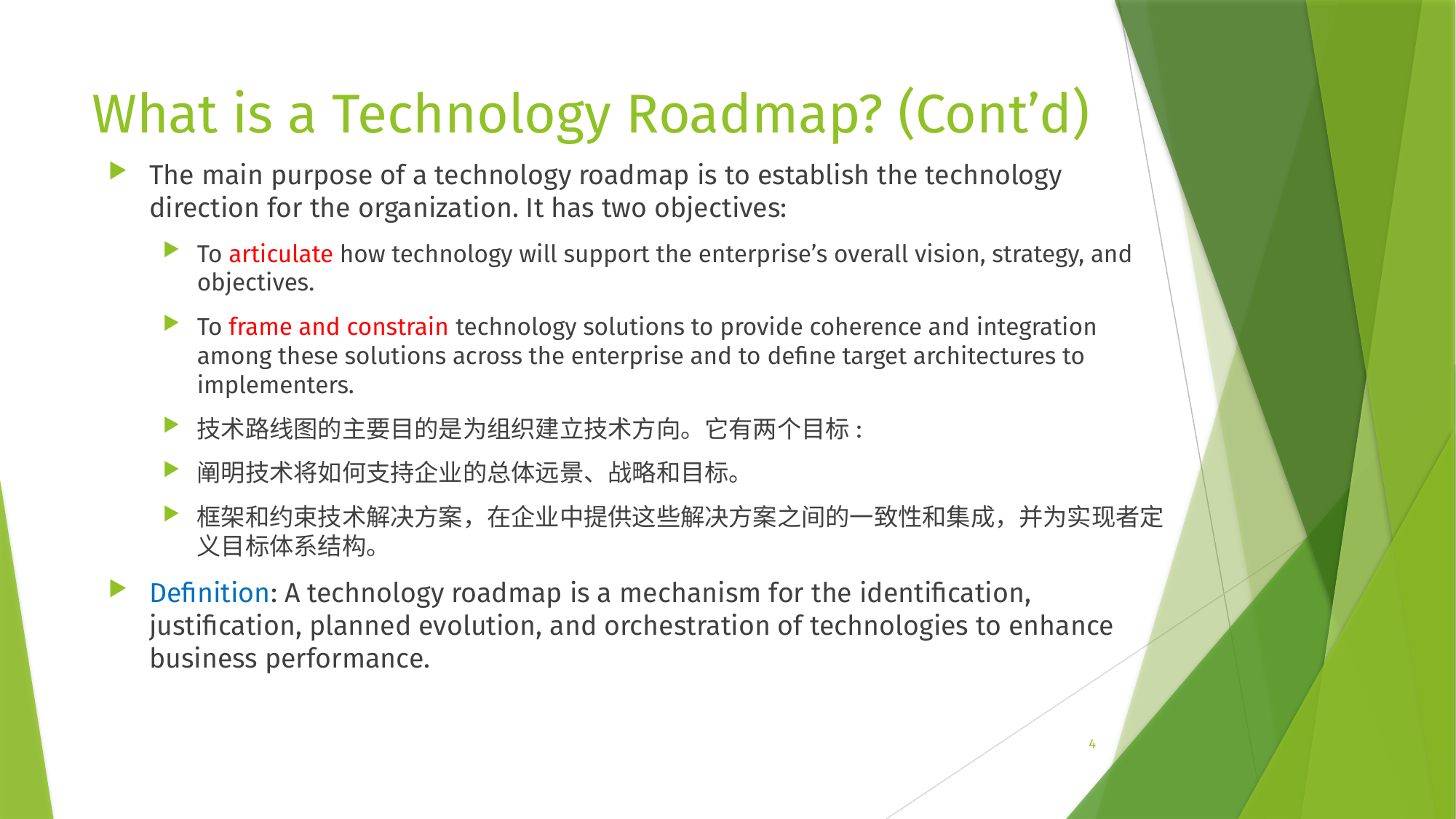

# What is a Technology Roadmap? (Cont’d)
The main purpose of a technology roadmap is to establish the technology direction for the organization. It has two objectives:
To articulate how technology will support the enterprise’s overall vision, strategy, and objectives.
To frame and constrain technology solutions to provide coherence and integration among these solutions across the enterprise and to define target architectures to implementers.
技术路线图的主要目的是为组织建立技术方向。它有两个目标:
阐明技术将如何支持企业的总体远景、战略和目标。
框架和约束技术解决方案，在企业中提供这些解决方案之间的一致性和集成，并为实现者定义目标体系结构。
Definition: A technology roadmap is a mechanism for the identification, justification, planned evolution, and orchestration of technologies to enhance business performance.
4